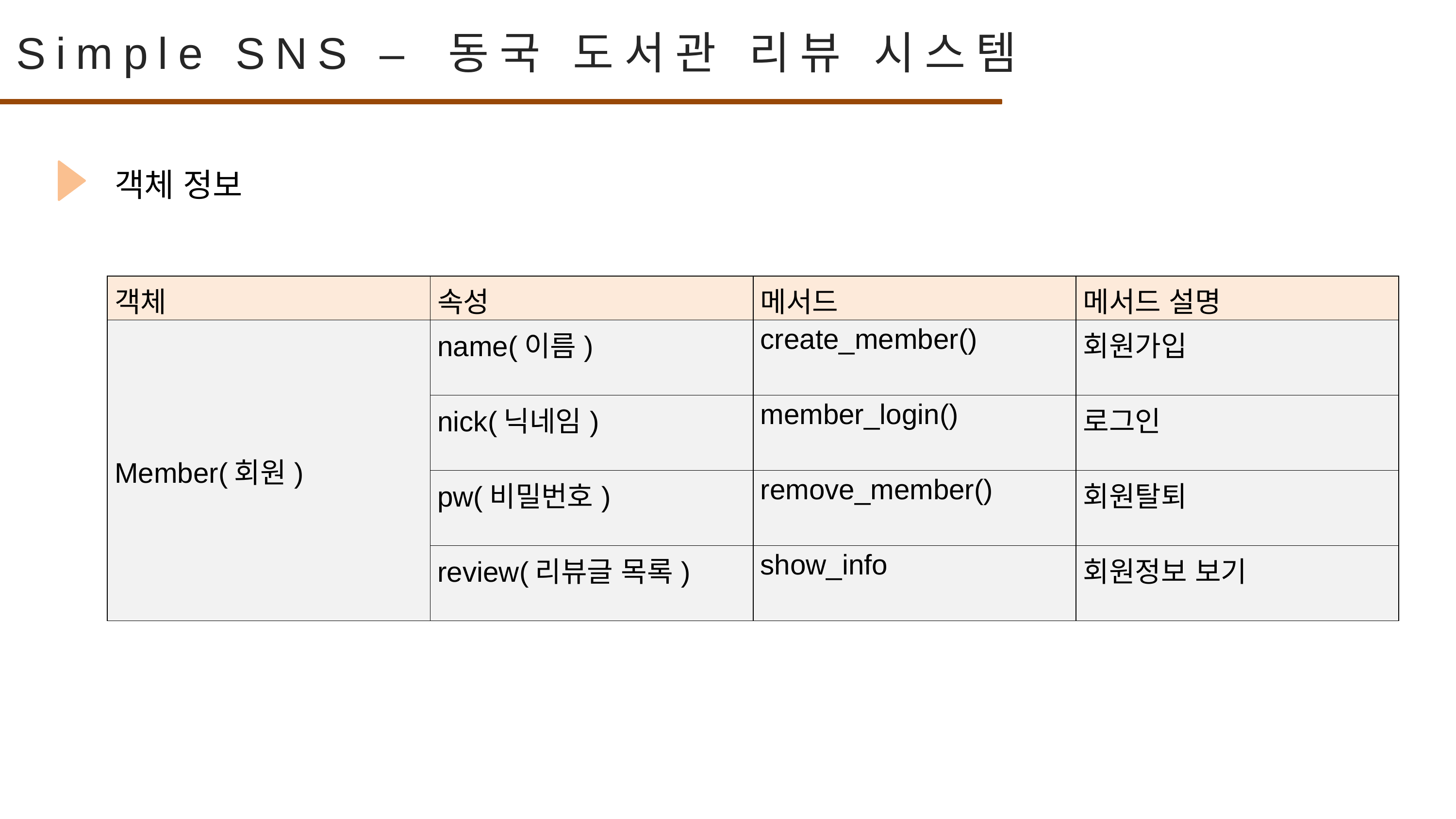

Simple SNS – 동국 도서관 리뷰 시스템

객체 정보

| 객체 | 속성 | 메서드 | 메서드 설명 |
| --- | --- | --- | --- |
| Member(회원) | name(이름) | create\_member() | 회원가입 |
|  | nick(닉네임) | member\_login() | 로그인 |
|  | pw(비밀번호) | remove\_member() | 회원탈퇴 |
|  | review(리뷰글 목록) | show\_info | 회원정보 보기 |